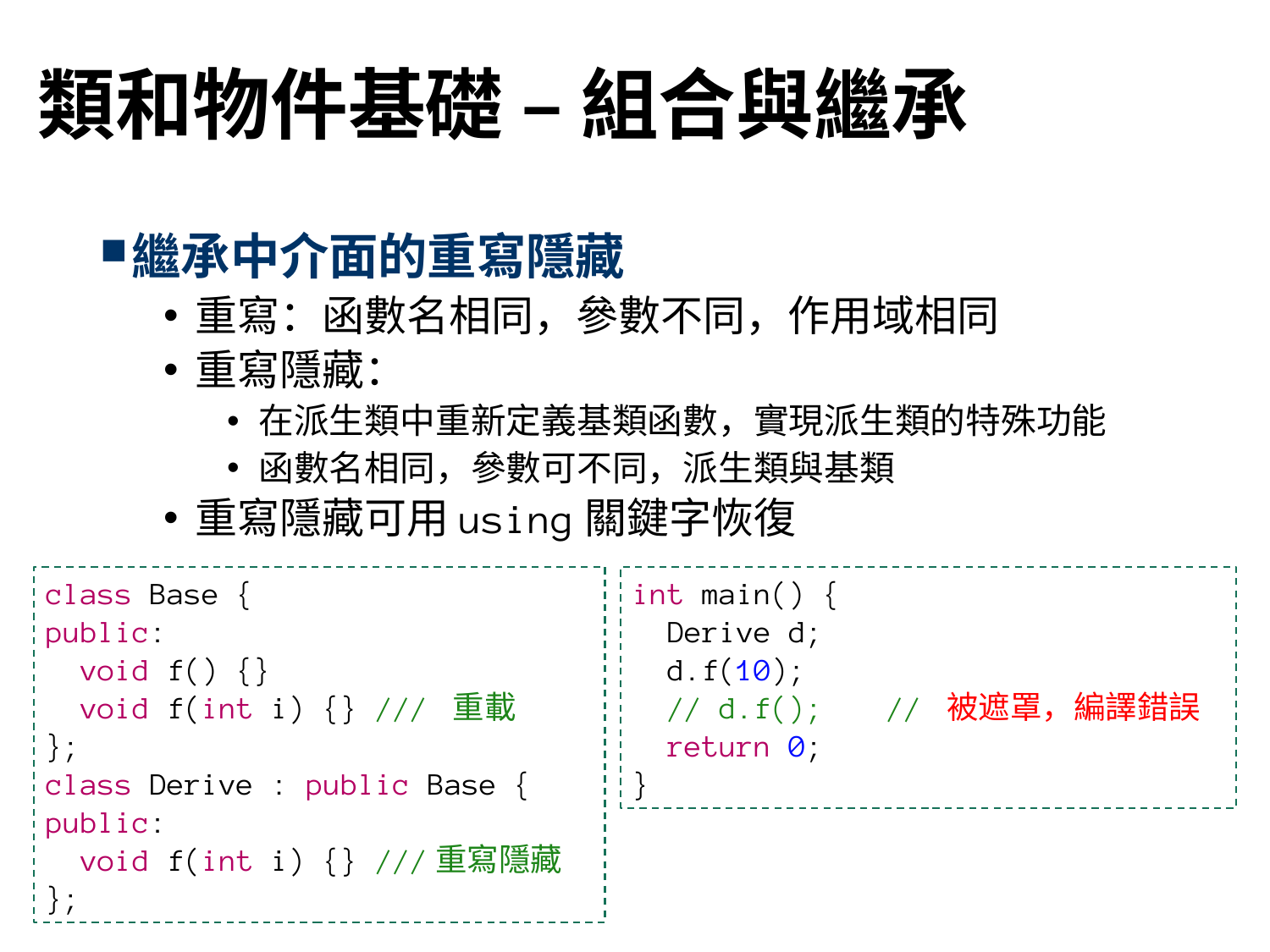

# 類和物件基礎 – 組合與繼承
繼承中介面的重寫隱藏
重寫：函數名相同，參數不同，作用域相同
重寫隱藏：
在派生類中重新定義基類函數，實現派生類的特殊功能
函數名相同，參數可不同，派生類與基類
重寫隱藏可用using關鍵字恢復
class Base {
public:
  void f() {}
  void f(int i) {} /// 重載
};
class Derive : public Base {
public:
  void f(int i) {} ///重寫隱藏
};
int main() {
  Derive d;
  d.f(10);
  // d.f();	// 被遮罩，編譯錯誤
  return 0;
}